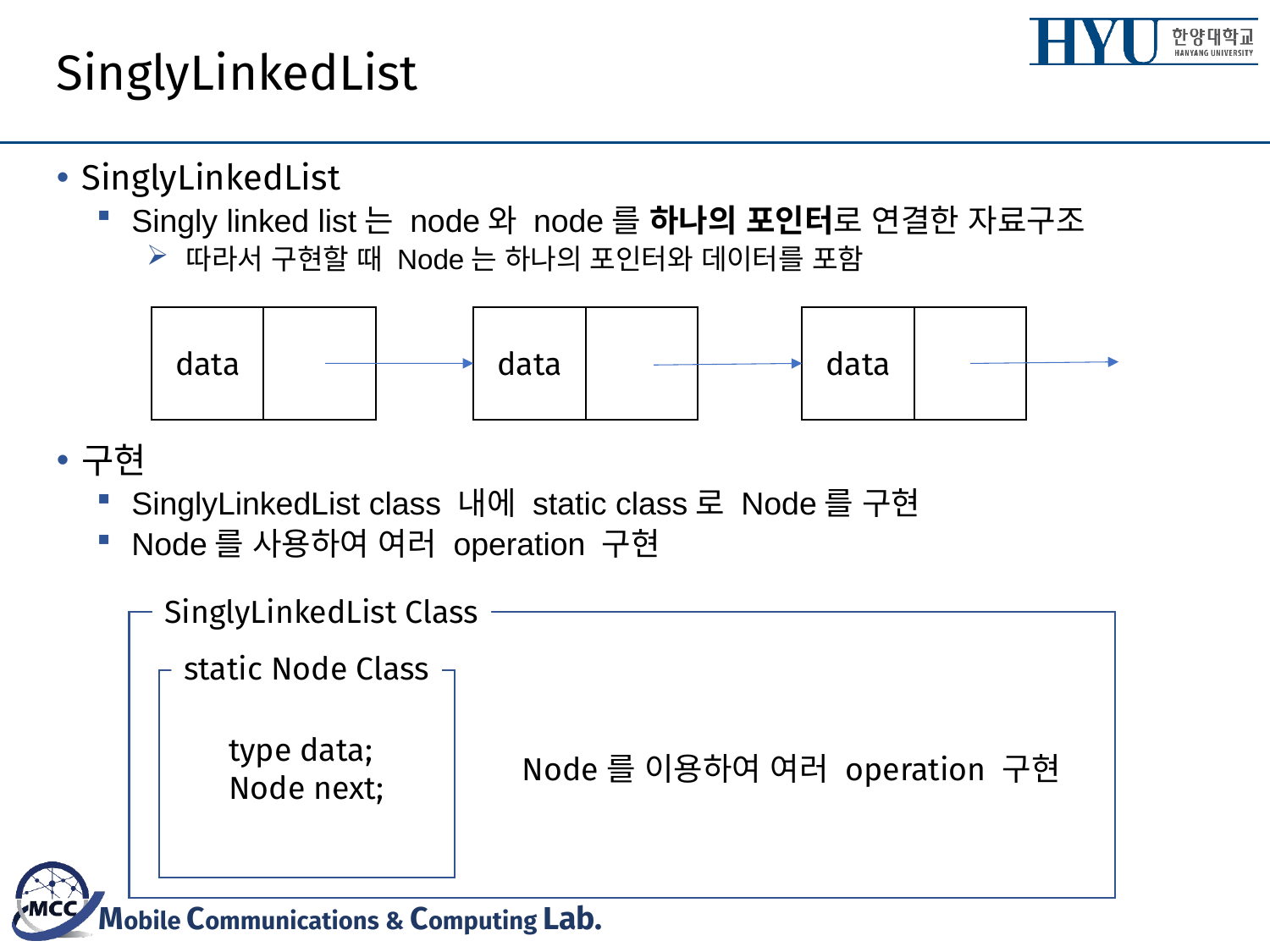

# SinglyLinkedList

SinglyLinkedList
Singly linked list는 node와 node를 하나의 포인터로 연결한 자료구조
따라서 구현할 때 Node는 하나의 포인터와 데이터를 포함

구현
SinglyLinkedList class 내에 static class로 Node를 구현
Node를 사용하여 여러 operation 구현

data
data
data
SinglyLinkedList Class

static Node Class

type data;
Node next;
Node를 이용하여 여러 operation 구현